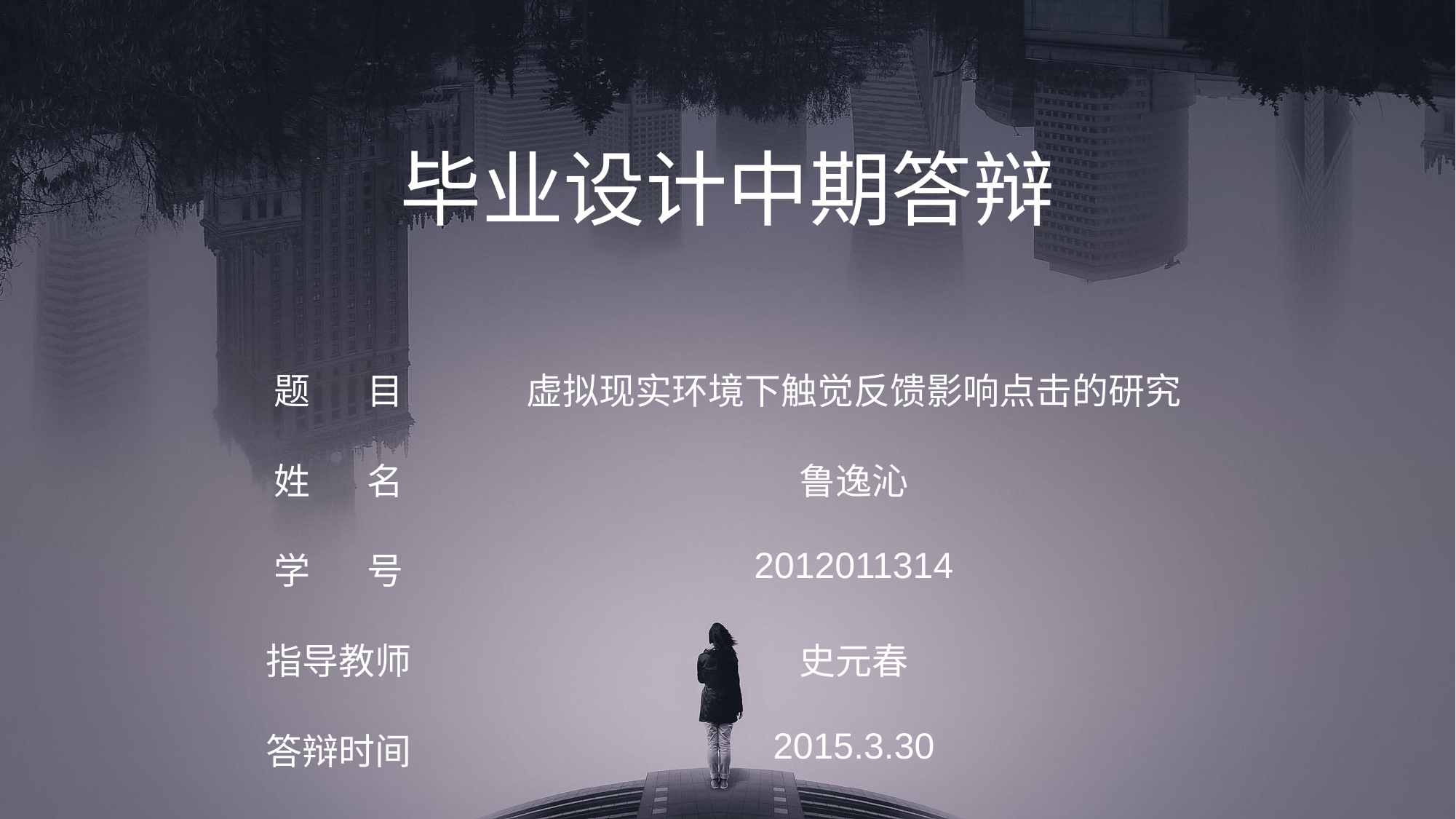

# 毕业设计中期答辩
| 题 目 | 虚拟现实环境下触觉反馈影响点击的研究 |
| --- | --- |
| 姓 名 | 鲁逸沁 |
| 学 号 | 2012011314 |
| 指导教师 | 史元春 |
| 答辩时间 | 2015.3.30 |